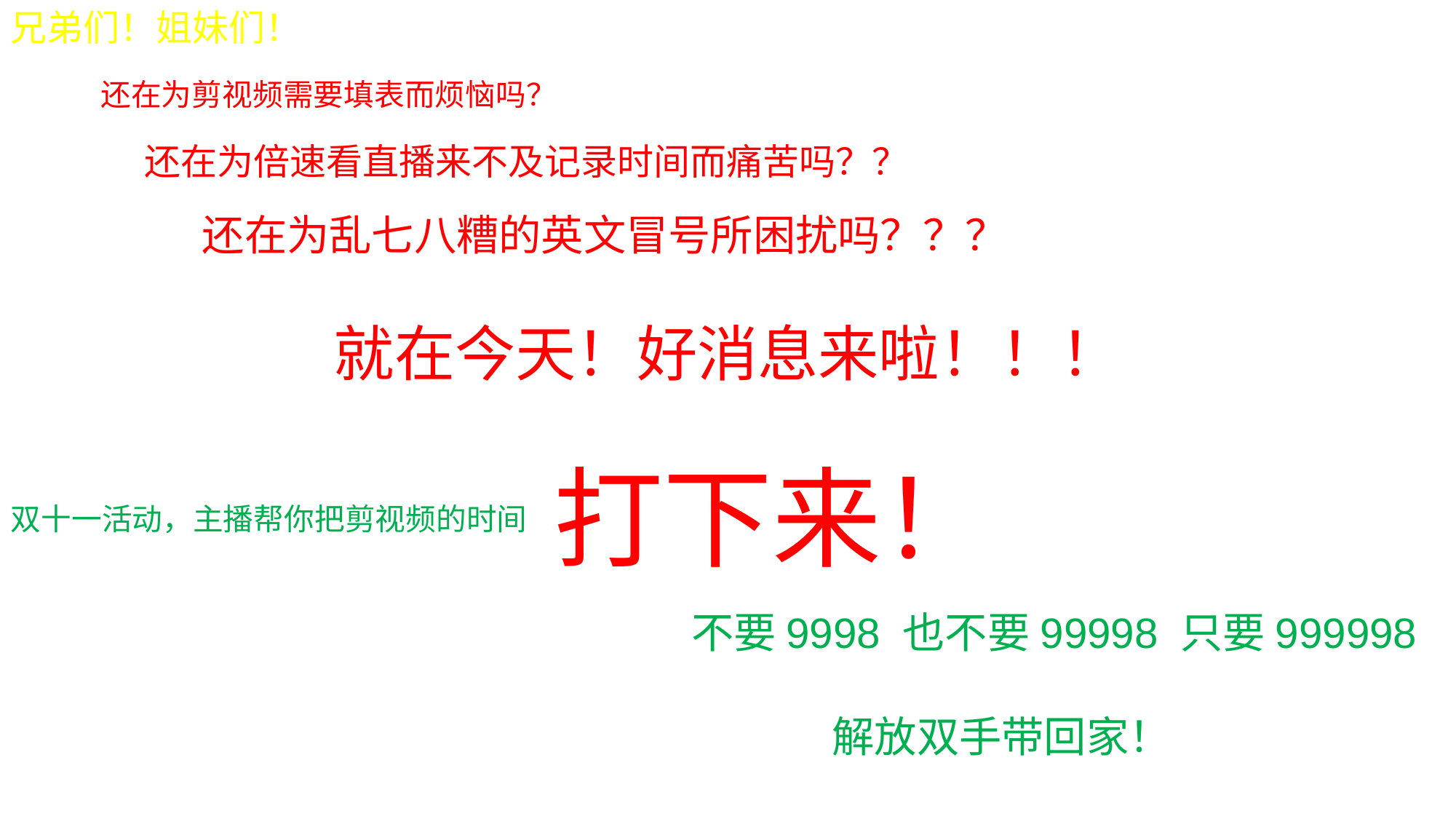

兄弟们！姐妹们！
还在为剪视频需要填表而烦恼吗？
还在为倍速看直播来不及记录时间而痛苦吗？？
还在为乱七八糟的英文冒号所困扰吗？？？
就在今天！好消息来啦！！！
打下来！
双十一活动，主播帮你把剪视频的时间
不要9998 也不要99998 只要999998
解放双手带回家！